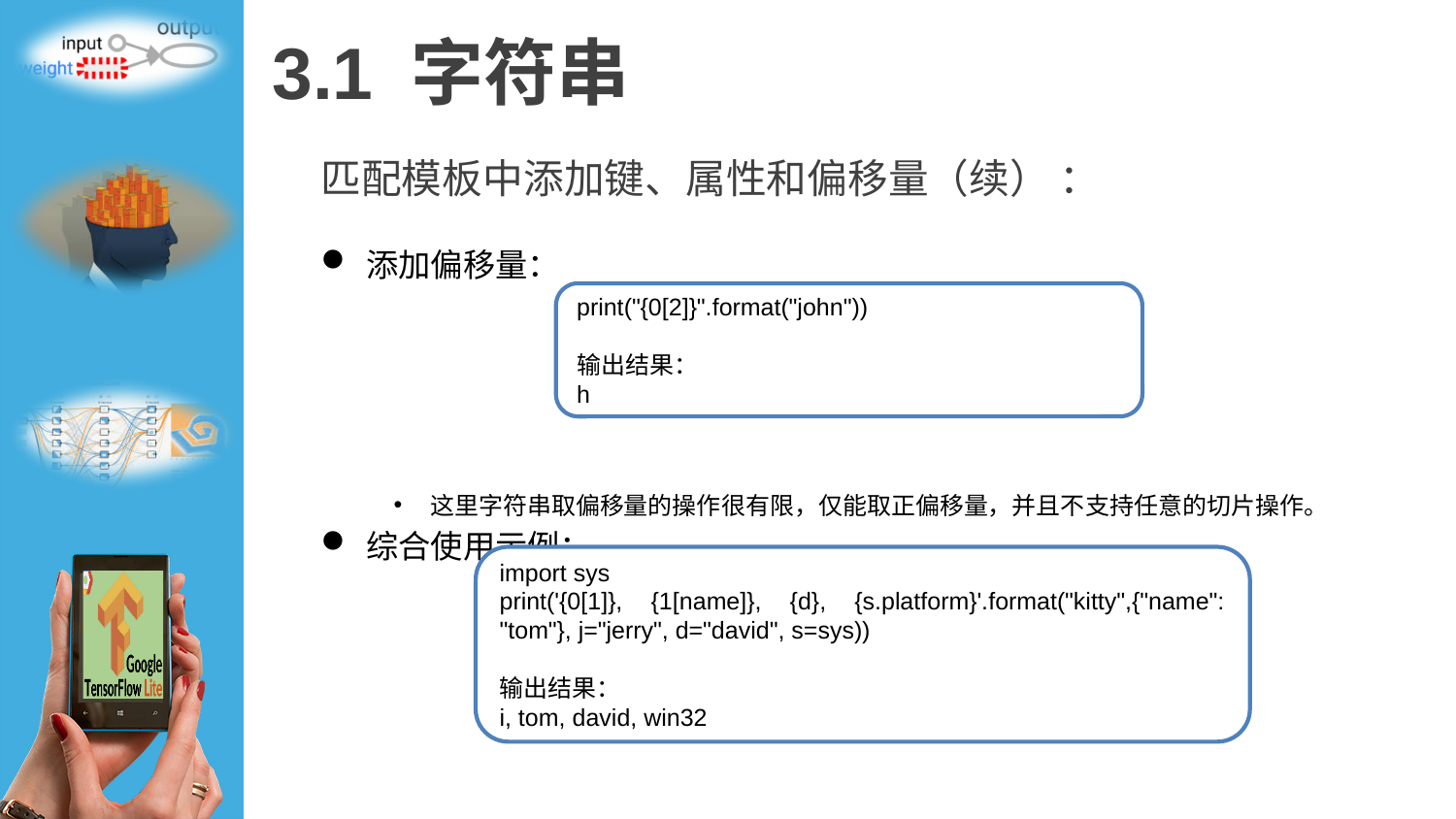

# 3.1 字符串
匹配模板中添加键、属性和偏移量（续） ：
添加偏移量：

这里字符串取偏移量的操作很有限，仅能取正偏移量，并且不支持任意的切片操作。
综合使用示例：

print("{0[2]}".format("john"))

输出结果：
h
import sys
print('{0[1]}, {1[name]}, {d}, {s.platform}'.format("kitty",{"name": "tom"}, j="jerry", d="david", s=sys))

输出结果：
i, tom, david, win32